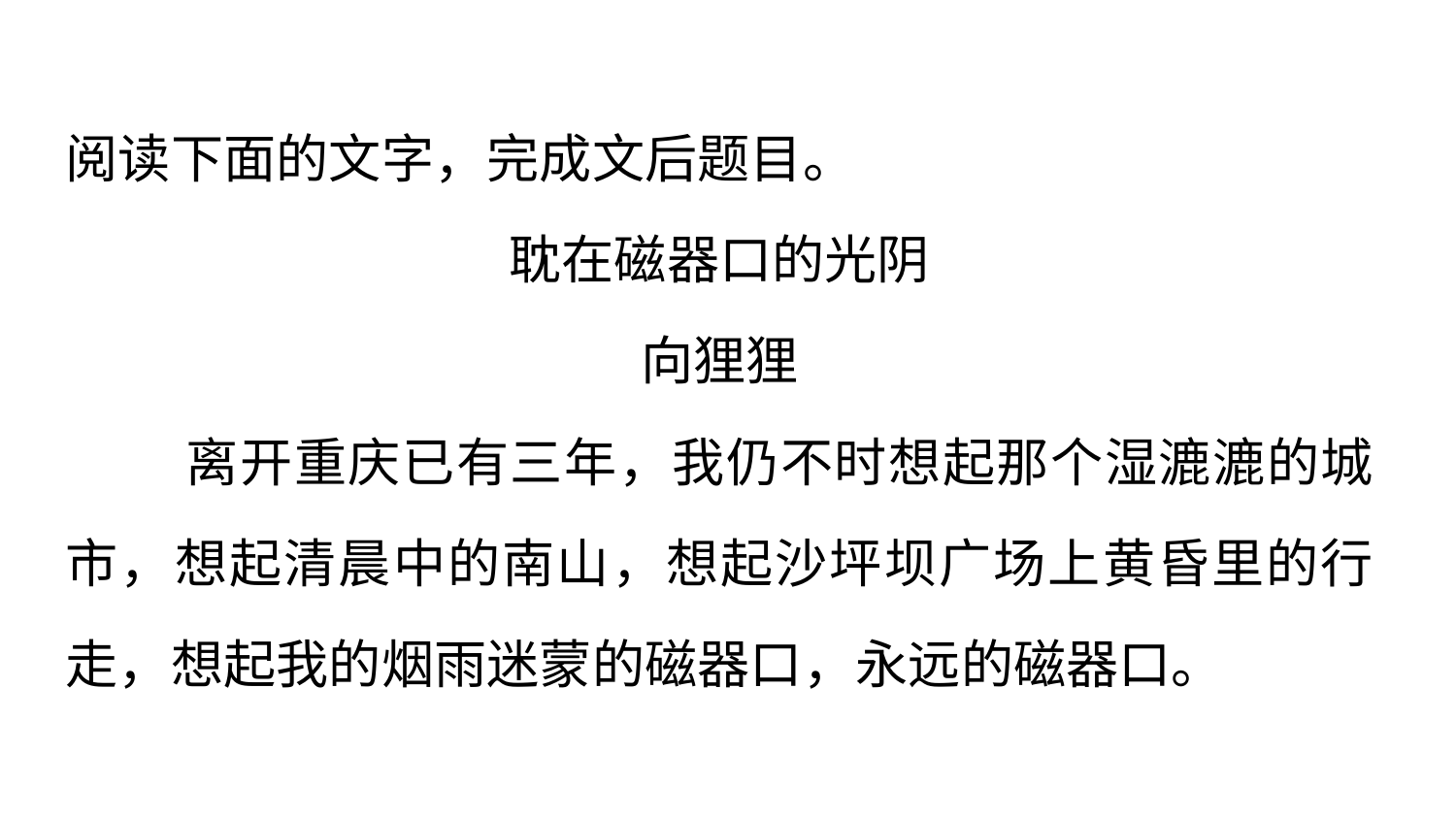

阅读下面的文字，完成文后题目。
耽在磁器口的光阴
向狸狸
        离开重庆已有三年，我仍不时想起那个湿漉漉的城市，想起清晨中的南山，想起沙坪坝广场上黄昏里的行走，想起我的烟雨迷蒙的磁器口，永远的磁器口。